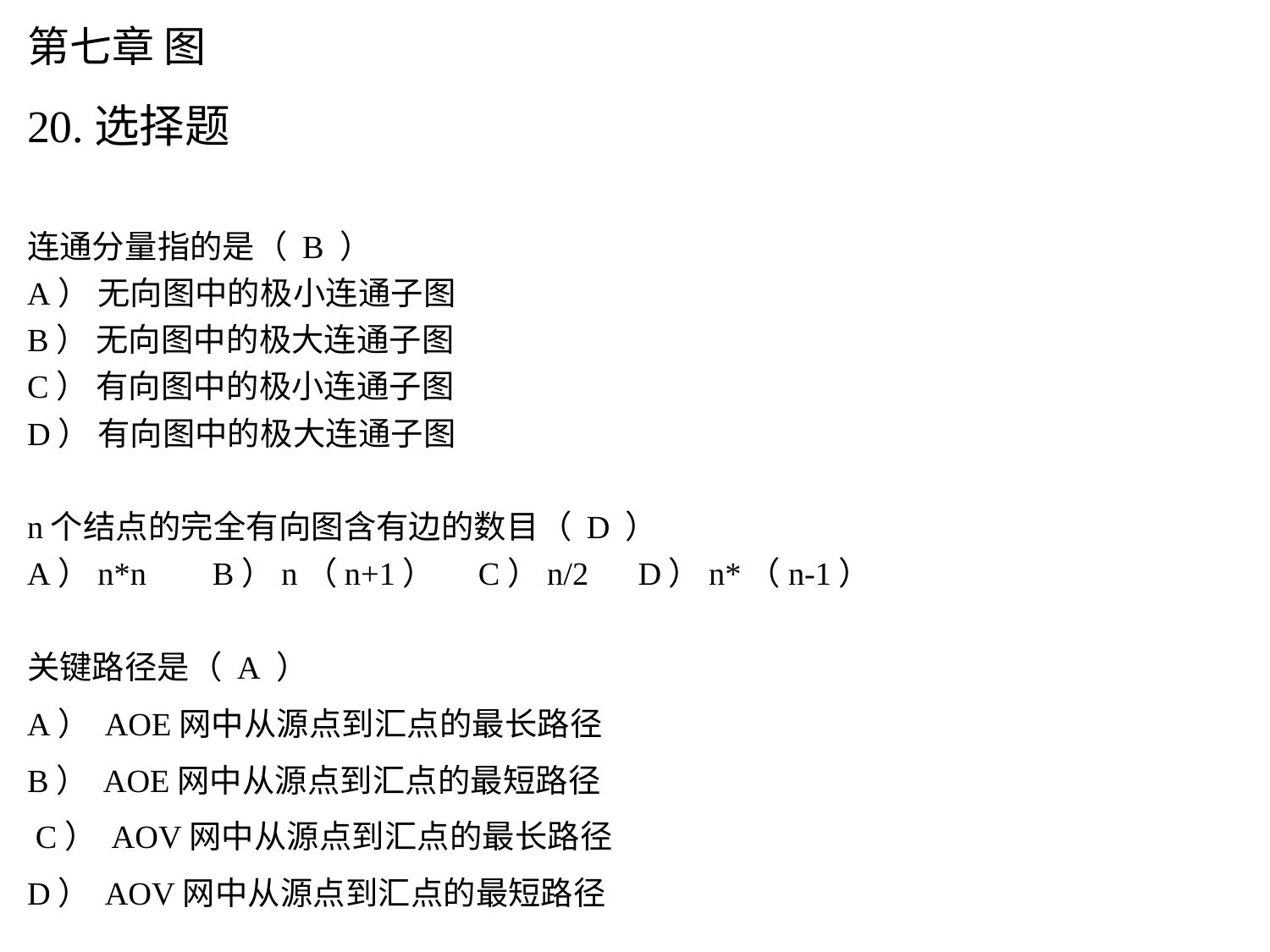

# 第七章 图
20.选择题

连通分量指的是（ B ）
A） 无向图中的极小连通子图
B） 无向图中的极大连通子图
C） 有向图中的极小连通子图
D） 有向图中的极大连通子图

n个结点的完全有向图含有边的数目（ D ）
A）n*n        B）n（n+1）     C）n/2      D）n*（n-1）

关键路径是（ A ）
A） AOE网中从源点到汇点的最长路径
B） AOE网中从源点到汇点的最短路径
 C） AOV网中从源点到汇点的最长路径
D） AOV网中从源点到汇点的最短路径